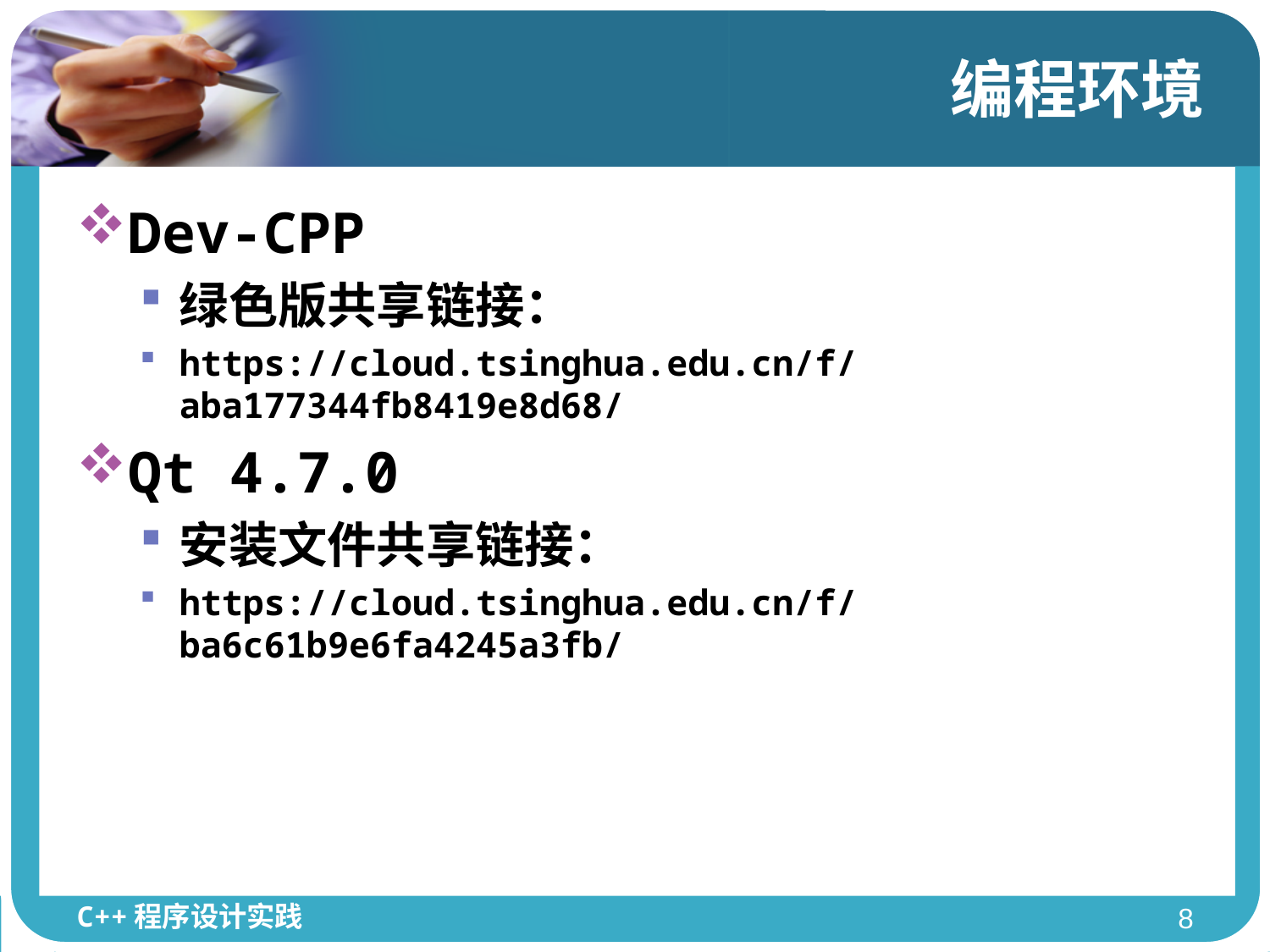

# 编程环境
Dev-CPP
绿色版共享链接：
https://cloud.tsinghua.edu.cn/f/aba177344fb8419e8d68/
Qt 4.7.0
安装文件共享链接：
https://cloud.tsinghua.edu.cn/f/ba6c61b9e6fa4245a3fb/
C++程序设计实践
8